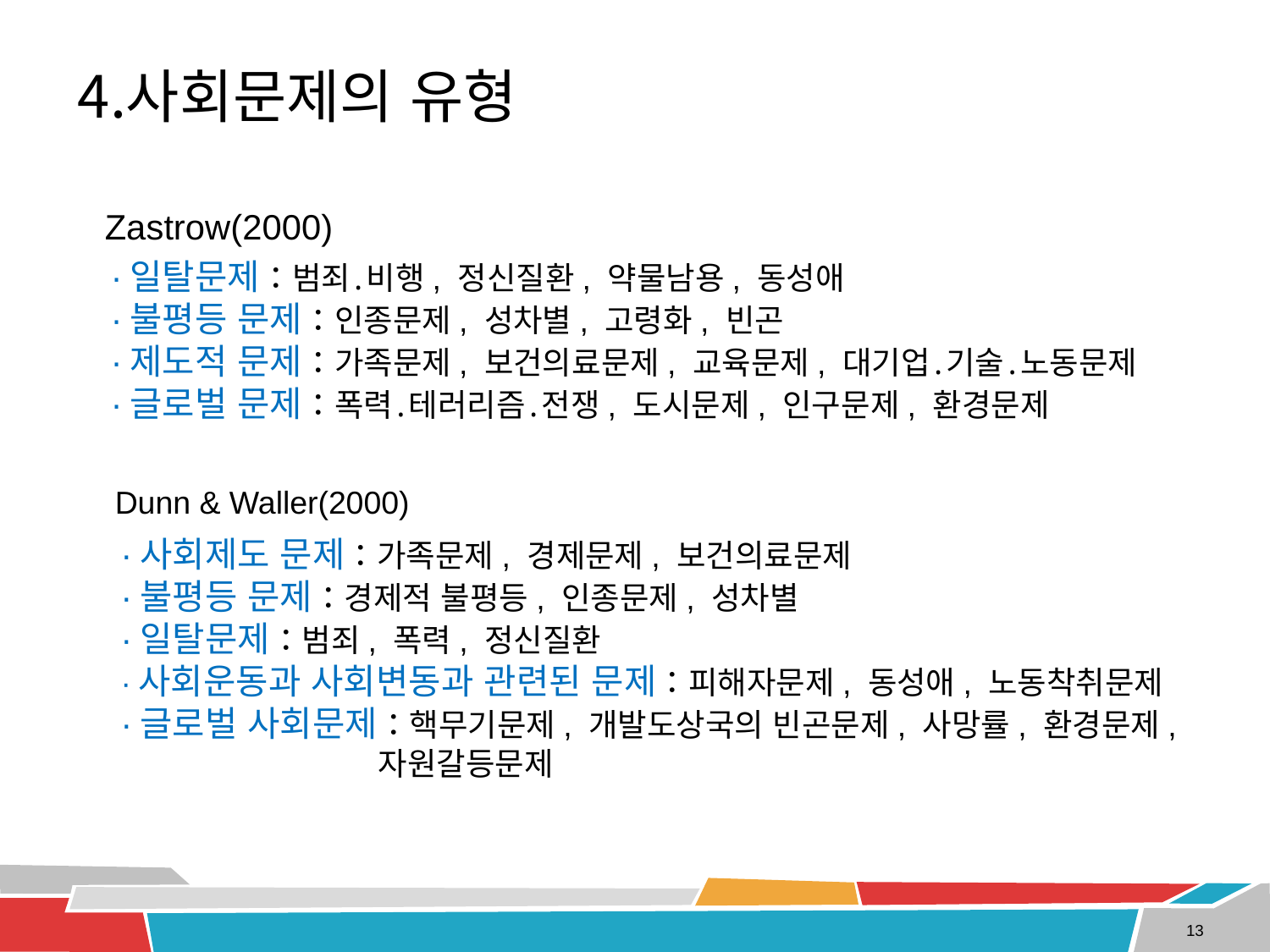

# 사회문제의 유형
Zastrow(2000)
∙일탈문제：범죄․비행, 정신질환, 약물남용, 동성애
∙불평등 문제：인종문제, 성차별, 고령화, 빈곤
∙제도적 문제：가족문제, 보건의료문제, 교육문제, 대기업․기술․노동문제
∙글로벌 문제：폭력․테러리즘․전쟁, 도시문제, 인구문제, 환경문제
Dunn & Waller(2000)
∙사회제도 문제：가족문제, 경제문제, 보건의료문제
∙불평등 문제：경제적 불평등, 인종문제, 성차별
∙일탈문제：범죄, 폭력, 정신질환
∙사회운동과 사회변동과 관련된 문제：피해자문제, 동성애, 노동착취문제
∙글로벌 사회문제：핵무기문제, 개발도상국의 빈곤문제, 사망률, 환경문제,
                            자원갈등문제
13